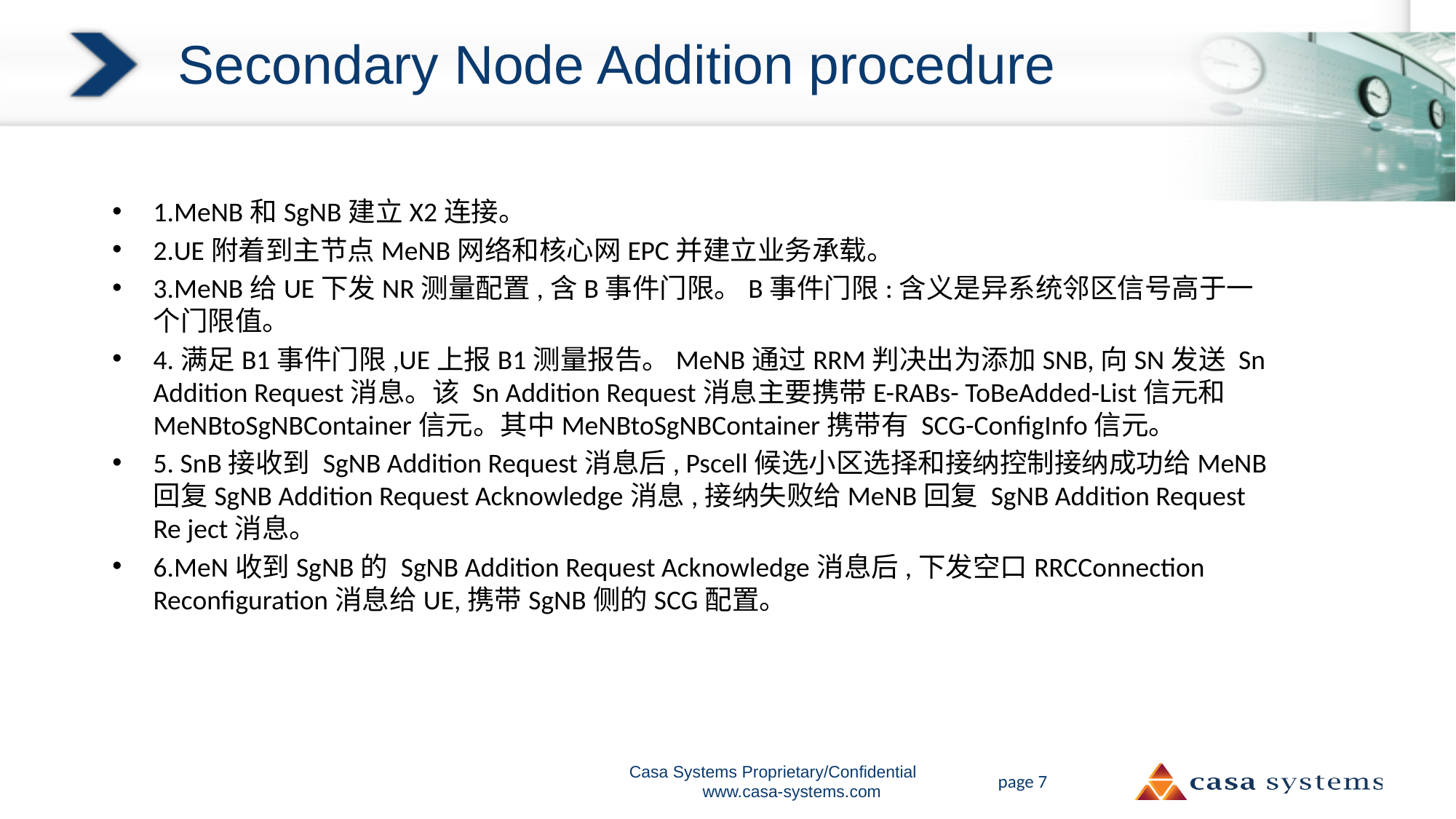

# Secondary Node Addition procedure
1.MeNB和SgNB建立X2连接。
2.UE附着到主节点MeNB网络和核心网EPC并建立业务承载。
3.MeNB给UE下发NR测量配置,含B事件门限。B事件门限:含义是异系统邻区信号高于一个门限值。
4.满足B1事件门限,UE上报B1测量报告。MeNB通过RRM判决出为添加SNB,向SN发送 Sn Addition Request消息。该 Sn Addition Request消息主要携带E-RABs- ToBeAdded-List信元和 MeNBtoSgNBContainer信元。其中MeNBtoSgNBContainer携带有 SCG-ConfigInfo信元。
5. SnB接收到 SgNB Addition Request消息后, Pscell候选小区选择和接纳控制接纳成功给MeNB回复SgNB Addition Request Acknowledge消息,接纳失败给MeNB回复 SgNB Addition Request Re ject消息。
6.MeN收到SgNB的 SgNB Addition Request Acknowledge消息后,下发空口RRCConnection Reconfiguration消息给UE,携带SgNB侧的SCG配置。

Casa Systems Proprietary/Confidential            www.casa-systems.com
page 7